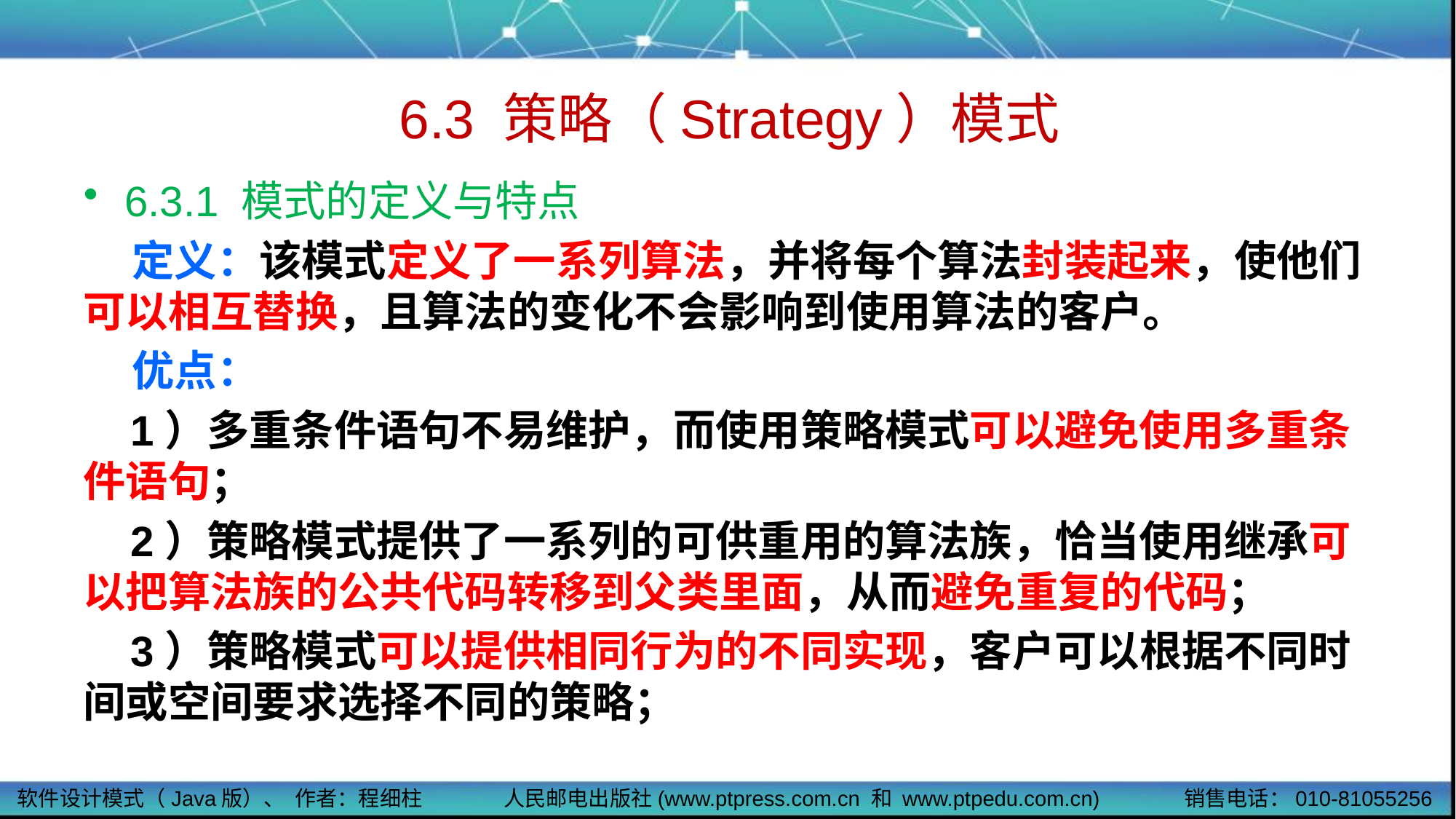

# 6.3 策略（Strategy）模式
6.3.1 模式的定义与特点
    定义：该模式定义了一系列算法，并将每个算法封装起来，使他们可以相互替换，且算法的变化不会影响到使用算法的客户。
    优点：
    1）多重条件语句不易维护，而使用策略模式可以避免使用多重条件语句；
    2）策略模式提供了一系列的可供重用的算法族，恰当使用继承可以把算法族的公共代码转移到父类里面，从而避免重复的代码；
    3）策略模式可以提供相同行为的不同实现，客户可以根据不同时间或空间要求选择不同的策略；
软件设计模式（Java版）、  作者：程细柱
人民邮电出版社(www.ptpress.com.cn 和 www.ptpedu.com.cn)
销售电话：010-81055256